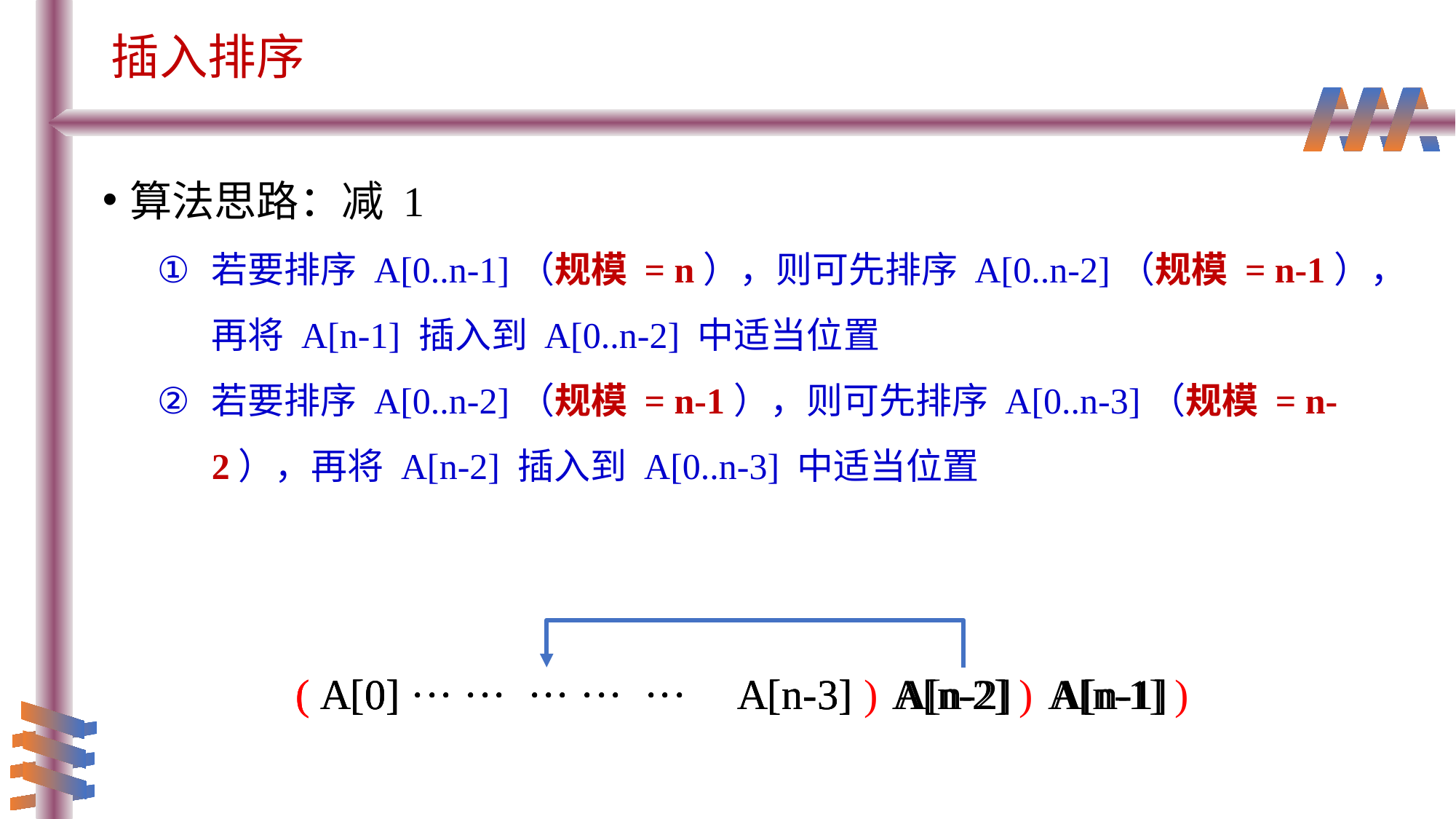

# 插入排序
算法思路：减 1
若要排序 A[0..n-1]（规模 = n），则可先排序 A[0..n-2]（规模 = n-1），再将 A[n-1] 插入到 A[0..n-2] 中适当位置
若要排序 A[0..n-2]（规模 = n-1），则可先排序 A[0..n-3]（规模 = n-2），再将 A[n-2] 插入到 A[0..n-3] 中适当位置

( A[0] ··· ···  ··· ···  ···     A[n-3]    A[n-2]    A[n-1] )
( A[0] ··· ···  ··· ···  ···     A[n-3]    A[n-2] )  A[n-1]
( A[0] ··· ···  ··· ···  ···     A[n-3] )  A[n-2]    A[n-1]